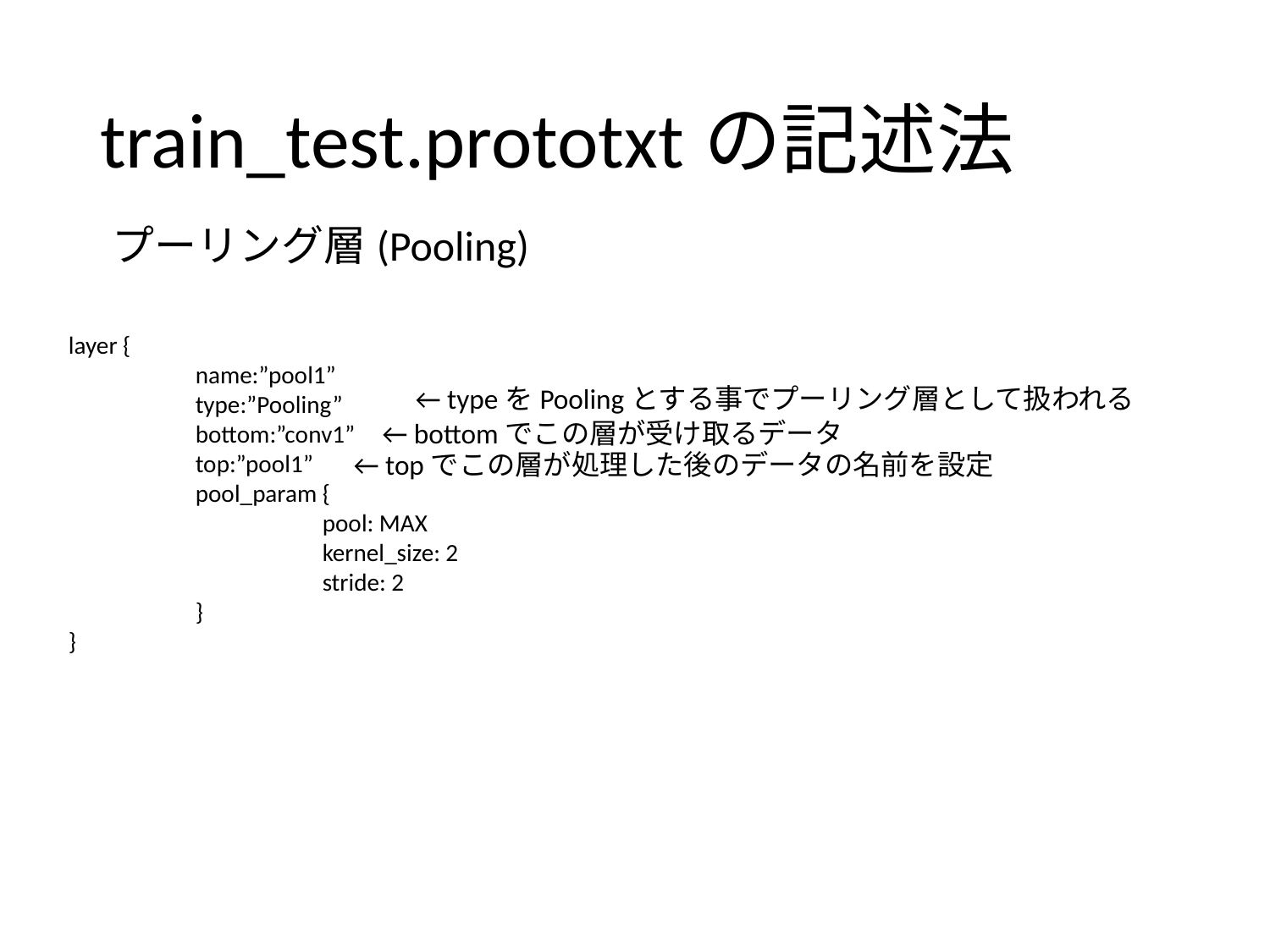

# train_test.prototxtの記述法
プーリング層(Pooling)
layer {
	name:”pool1”
	type:”Pooling”
	bottom:”conv1”
	top:”pool1”
 	pool_param {
		pool: MAX
		kernel_size: 2
		stride: 2
	}
}
← typeをPoolingとする事でプーリング層として扱われる
← bottomでこの層が受け取るデータ
← topでこの層が処理した後のデータの名前を設定